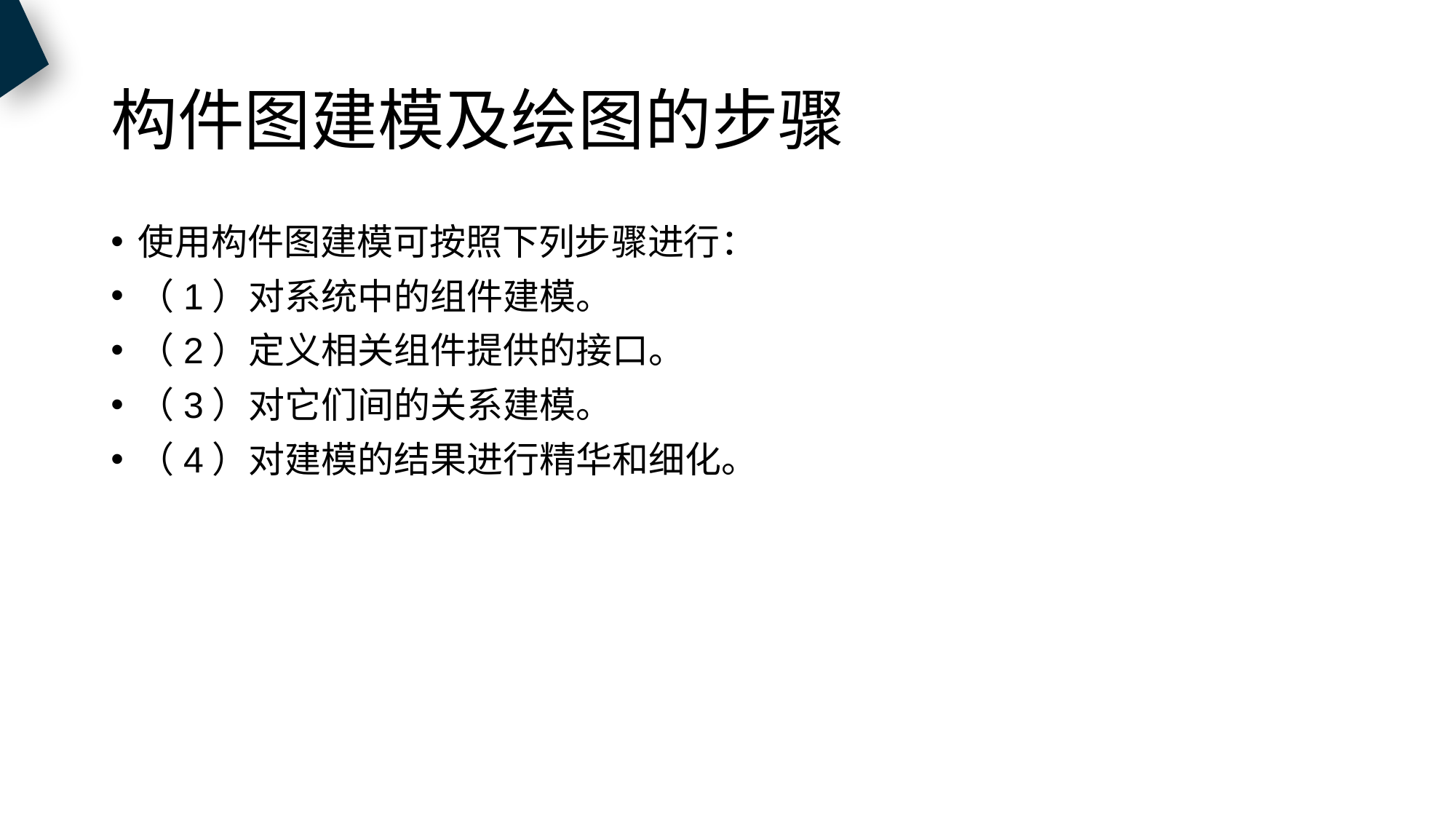

# 构件图建模及绘图的步骤
使用构件图建模可按照下列步骤进行：
（1）对系统中的组件建模。
（2）定义相关组件提供的接口。
（3）对它们间的关系建模。
（4）对建模的结果进行精华和细化。